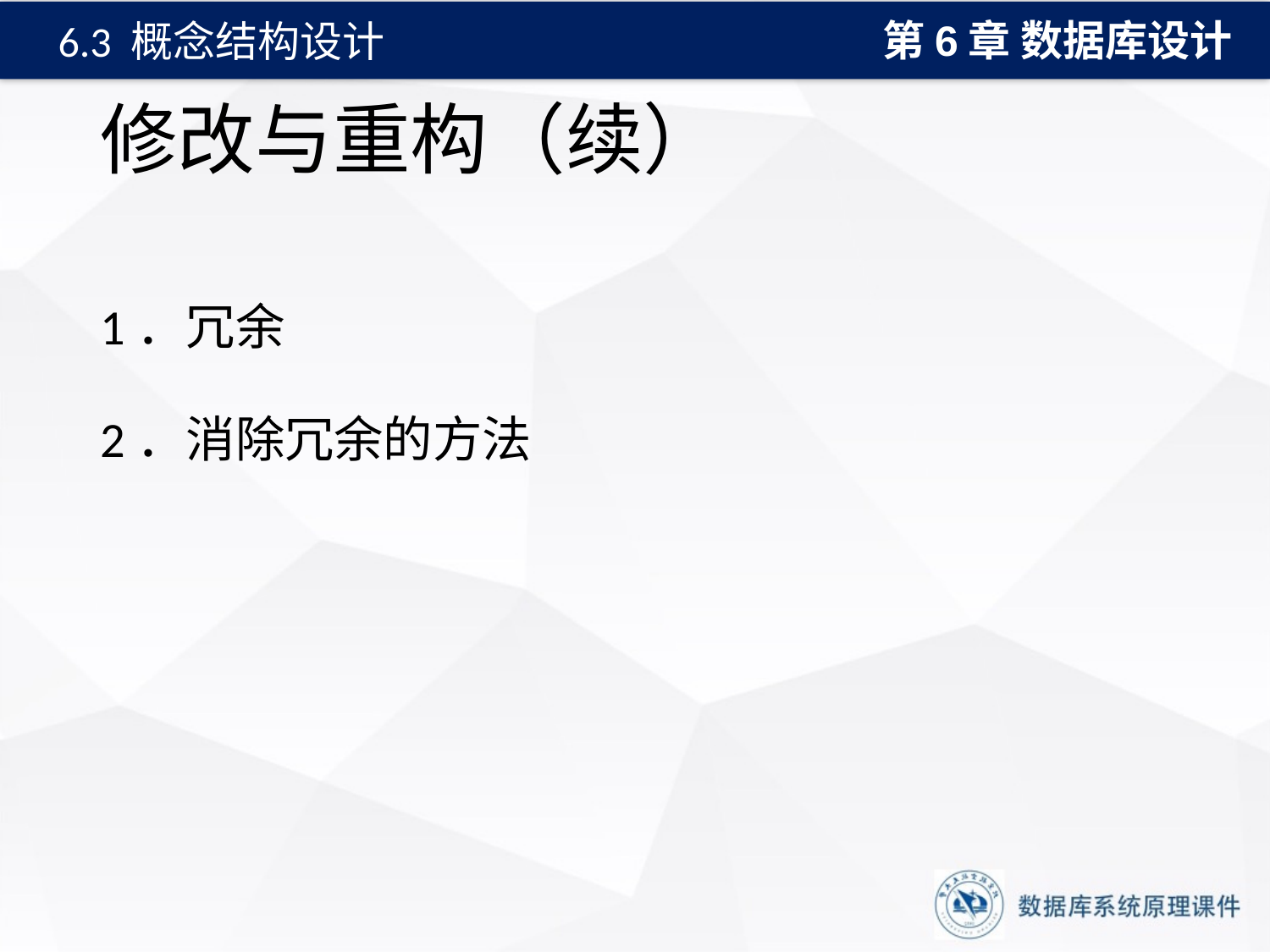

第6章 数据库设计
6.3 概念结构设计
# 修改与重构（续）
1．冗余
2．消除冗余的方法